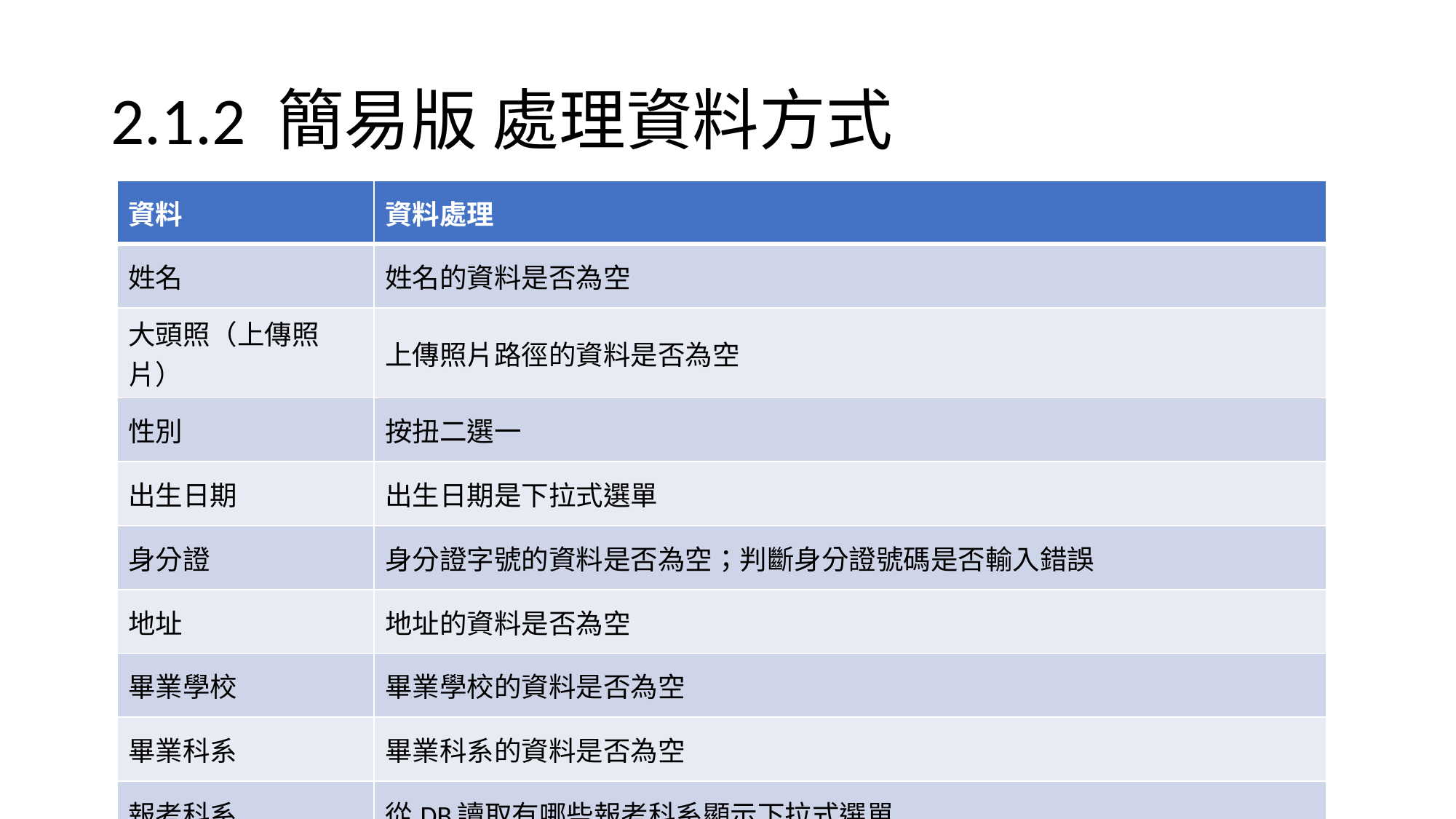

# 2.1.2 簡易版 處理資料方式
| 資料 | 資料處理 |
| --- | --- |
| 姓名 | 姓名的資料是否為空 |
| 大頭照（上傳照片） | 上傳照片路徑的資料是否為空 |
| 性別 | 按扭二選一 |
| 出生日期 | 出生日期是下拉式選單 |
| 身分證 | 身分證字號的資料是否為空；判斷身分證號碼是否輸入錯誤 |
| 地址 | 地址的資料是否為空 |
| 畢業學校 | 畢業學校的資料是否為空 |
| 畢業科系 | 畢業科系的資料是否為空 |
| 報考科系 | 從DB讀取有哪些報考科系顯示下拉式選單 |